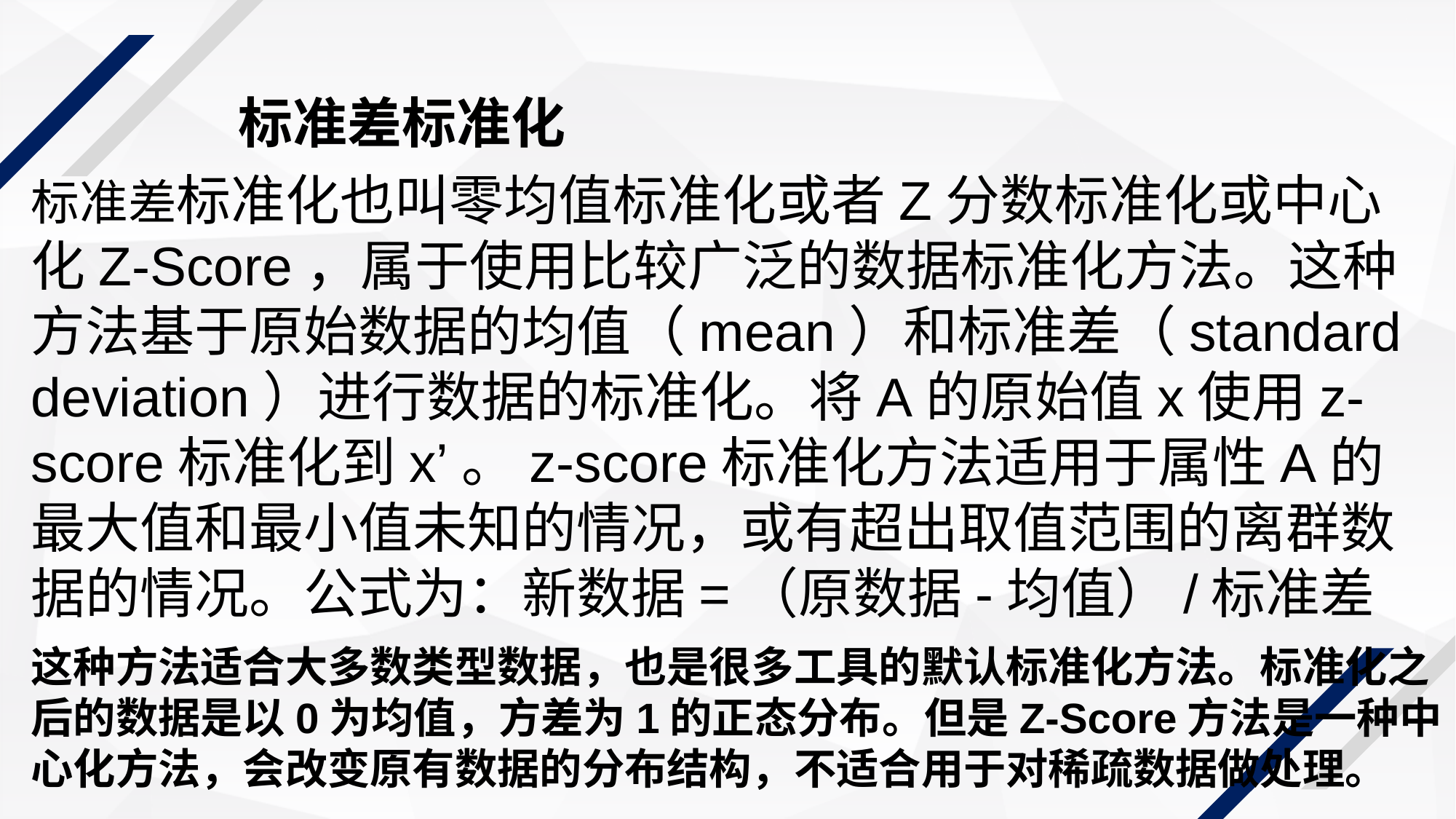

标准差标准化
标准差标准化也叫零均值标准化或者Z分数标准化或中心化Z-Score，属于使用比较广泛的数据标准化方法。这种方法基于原始数据的均值（mean）和标准差（standard deviation）进行数据的标准化。将A的原始值x使用z-score标准化到x’。z-score标准化方法适用于属性A的最大值和最小值未知的情况，或有超出取值范围的离群数据的情况。公式为：新数据=（原数据-均值）/标准差
这种方法适合大多数类型数据，也是很多工具的默认标准化方法。标准化之后的数据是以0为均值，方差为1的正态分布。但是Z-Score方法是一种中心化方法，会改变原有数据的分布结构，不适合用于对稀疏数据做处理。